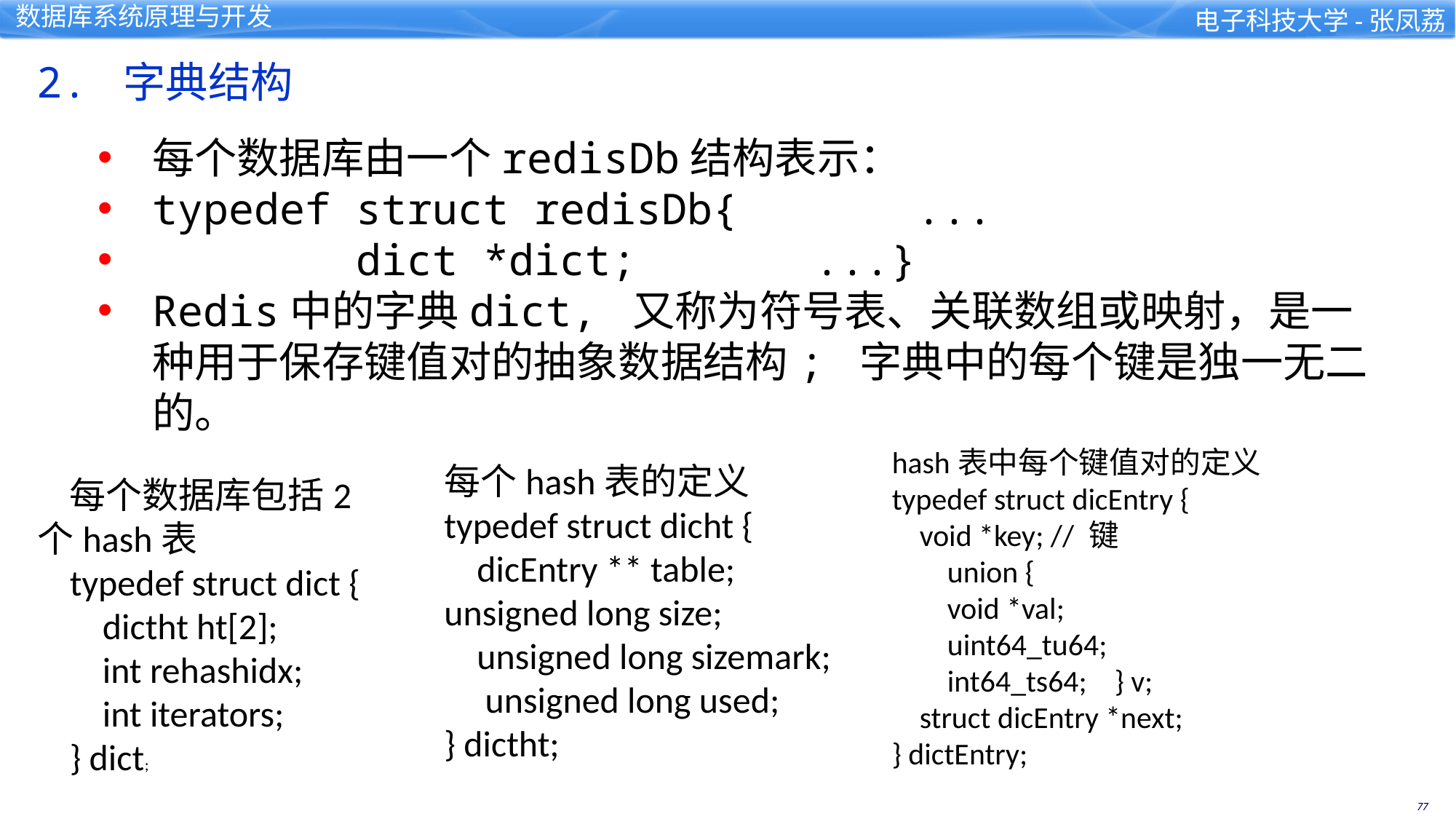

2. 字典结构
每个数据库由一个redisDb结构表示：
typedef struct redisDb{       ...
        dict *dict;       ...}
Redis中的字典dict, 又称为符号表、关联数组或映射，是一种用于保存键值对的抽象数据结构; 字典中的每个键是独一无二的。
hash表中每个键值对的定义
typedef struct dicEntry {       void *key; // 键        union {        void *val;        uint64_tu64;        int64_ts64;    } v;      struct dicEntry *next;
} dictEntry;
每个hash表的定义
typedef struct dicht {      dicEntry ** table;
unsigned long size;      unsigned long sizemark;     unsigned long used;} dictht;
每个数据库包括2个hash表
typedef struct dict {      dictht ht[2];             int rehashidx;        int iterators;        } dict;